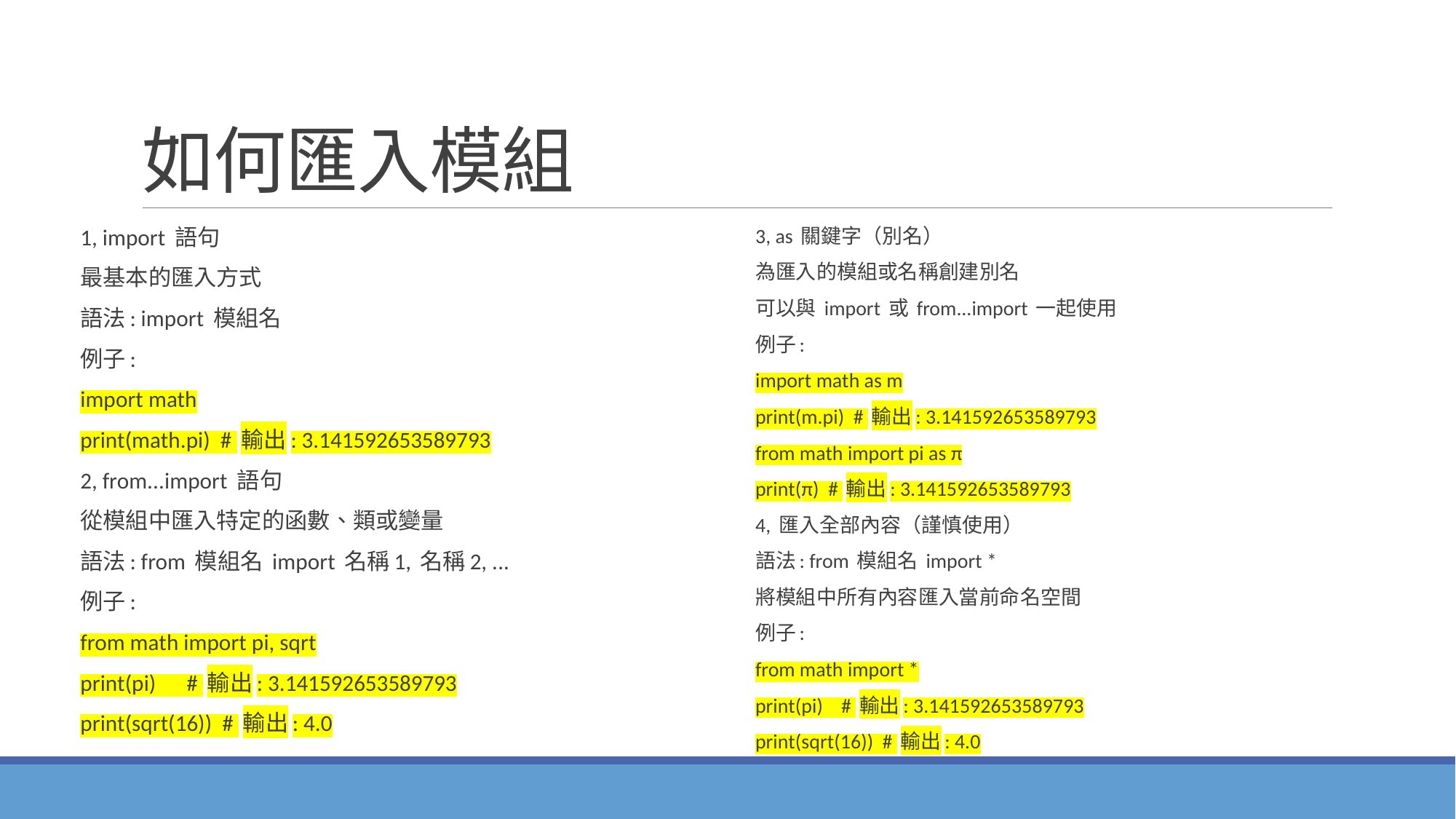

# 如何匯入模組
3, as 關鍵字（別名）
為匯入的模組或名稱創建別名
可以與 import 或 from...import 一起使用
例子:
import math as m
print(m.pi)  # 輸出: 3.141592653589793
from math import pi as π
print(π)  # 輸出: 3.141592653589793
4, 匯入全部內容（謹慎使用）
語法: from 模組名 import *
將模組中所有內容匯入當前命名空間
例子:
from math import *
print(pi)    # 輸出: 3.141592653589793
print(sqrt(16))  # 輸出: 4.0
1, import 語句
最基本的匯入方式
語法: import 模組名
例子:
import math
print(math.pi)  # 輸出: 3.141592653589793
2, from...import 語句
從模組中匯入特定的函數、類或變量
語法: from 模組名 import 名稱1, 名稱2, ...
例子:
from math import pi, sqrt
print(pi)      # 輸出: 3.141592653589793
print(sqrt(16))  # 輸出: 4.0